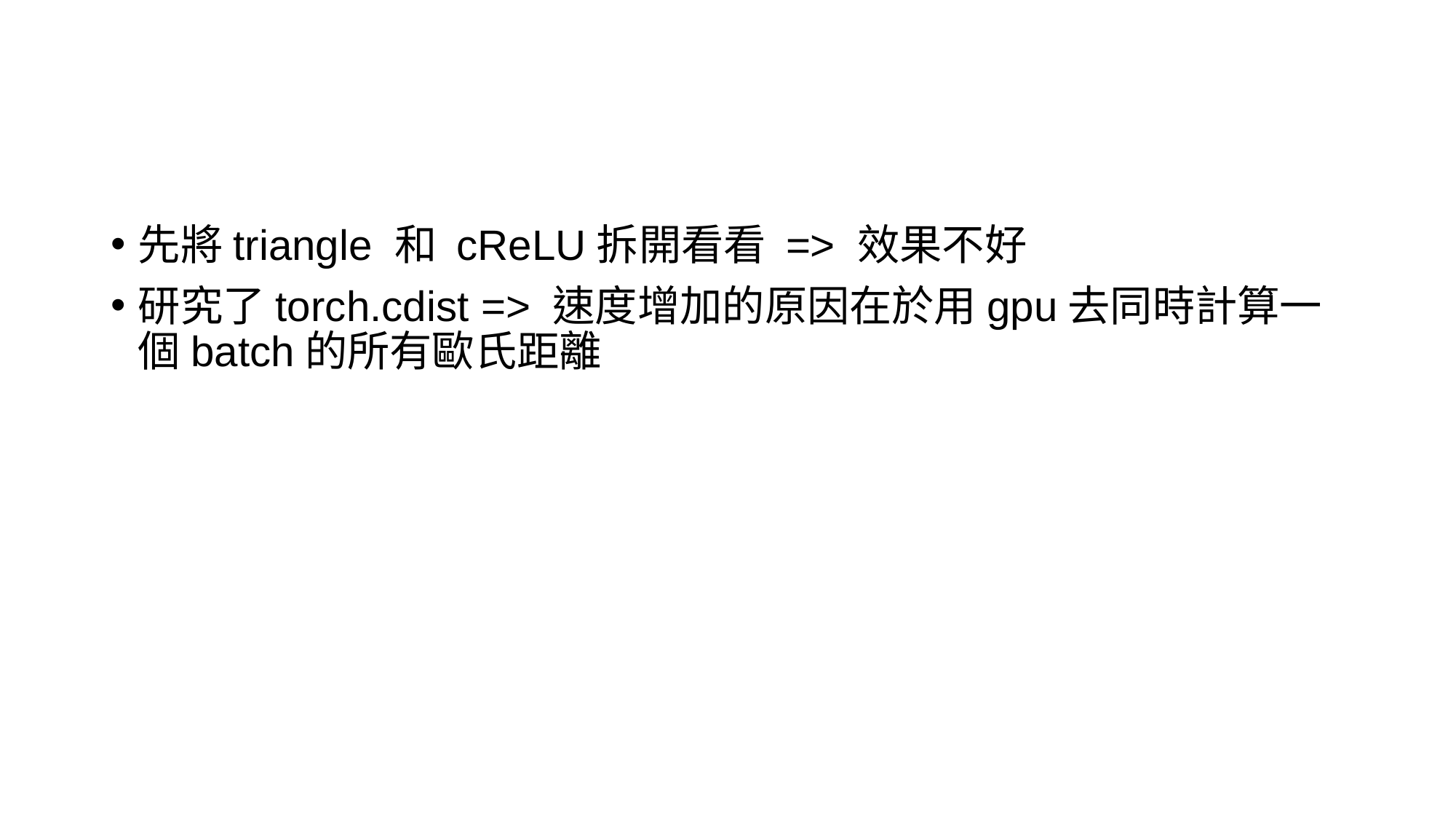

#
先將triangle 和 cReLU拆開看看 => 效果不好
研究了torch.cdist => 速度增加的原因在於用gpu去同時計算一個batch的所有歐氏距離